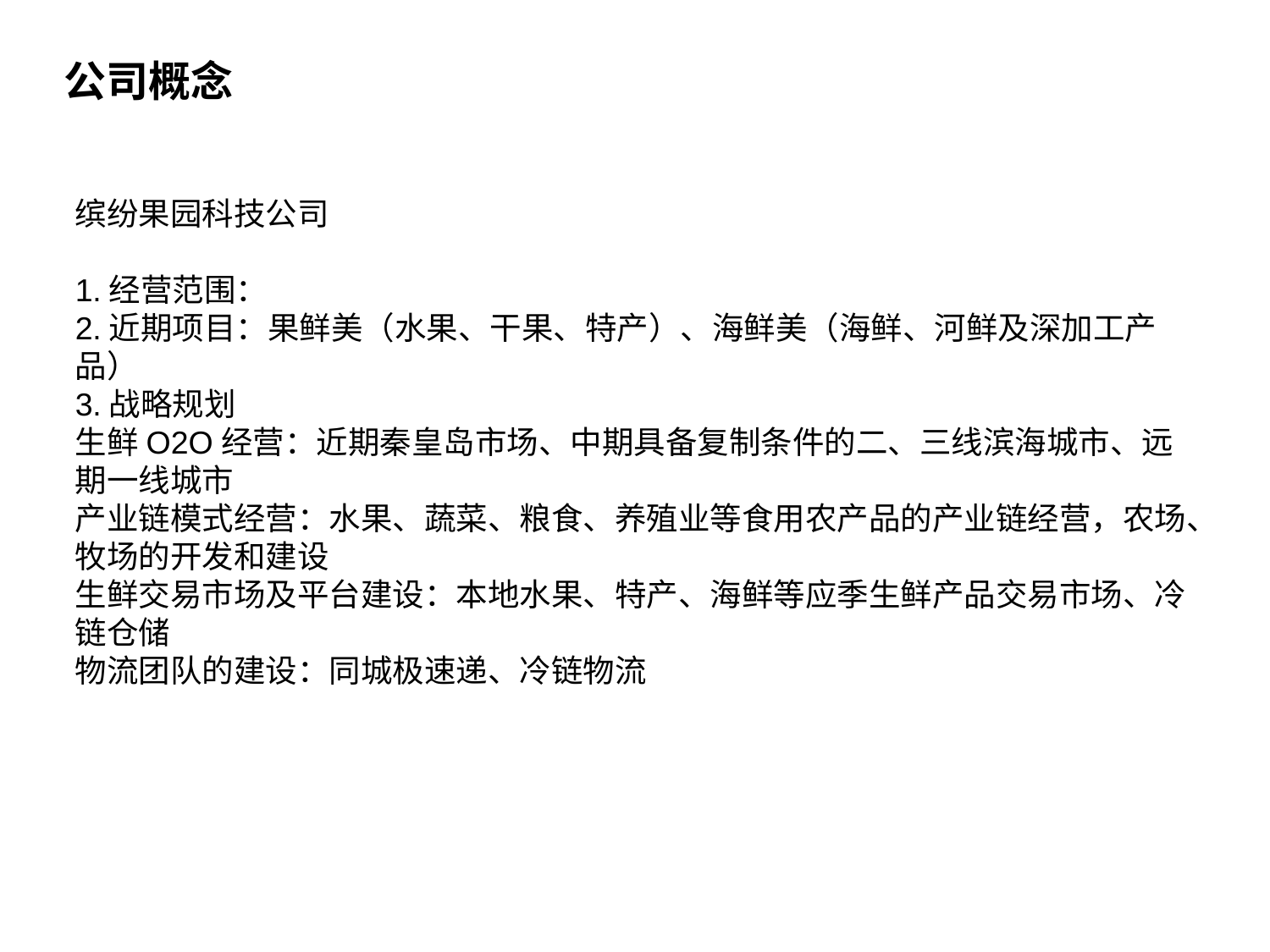

公司概念
缤纷果园科技公司

1.经营范围：
2.近期项目：果鲜美（水果、干果、特产）、海鲜美（海鲜、河鲜及深加工产品）
3.战略规划
生鲜O2O经营：近期秦皇岛市场、中期具备复制条件的二、三线滨海城市、远期一线城市
产业链模式经营：水果、蔬菜、粮食、养殖业等食用农产品的产业链经营，农场、牧场的开发和建设
生鲜交易市场及平台建设：本地水果、特产、海鲜等应季生鲜产品交易市场、冷链仓储
物流团队的建设：同城极速递、冷链物流